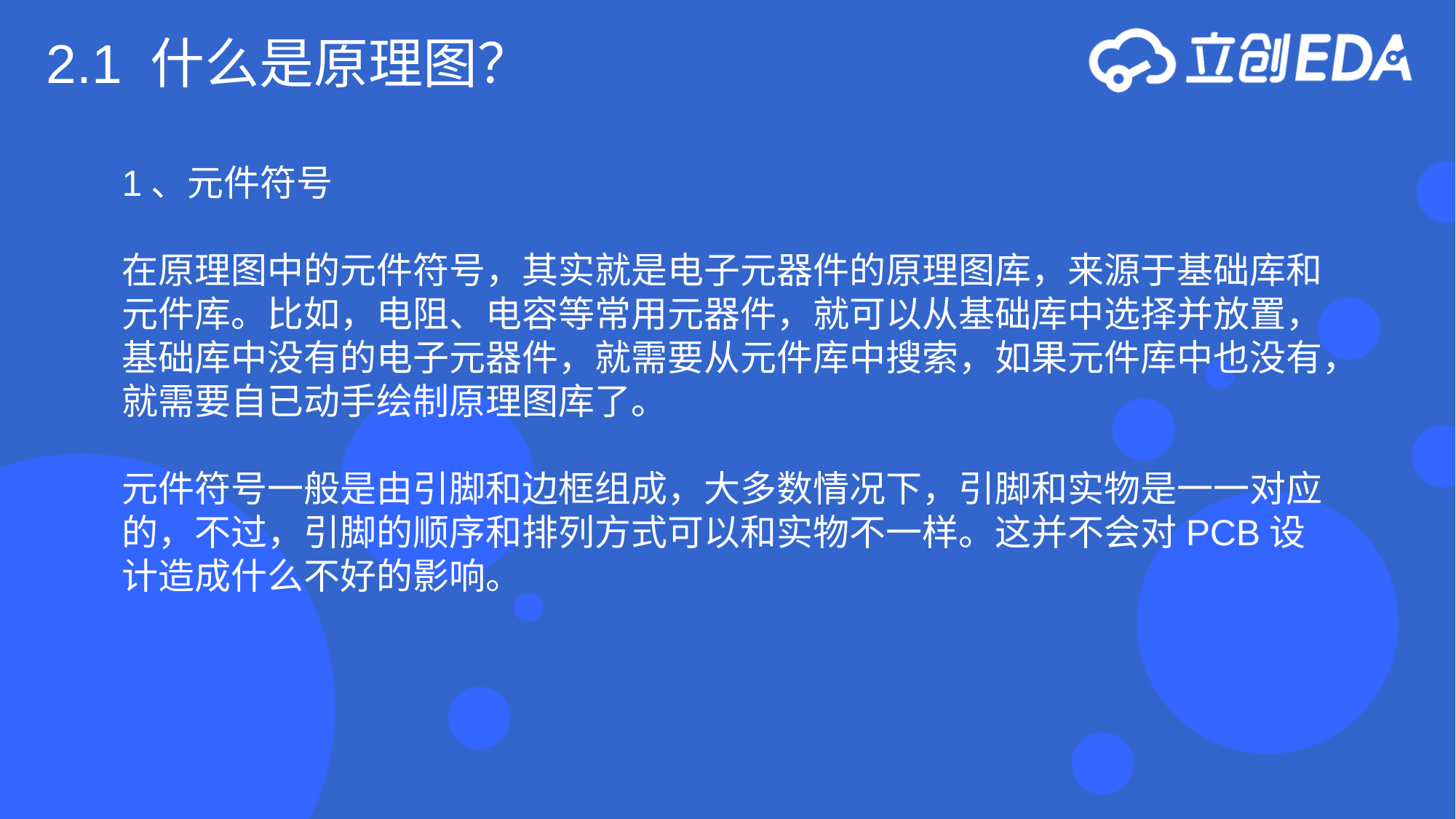

2.1 什么是原理图？
1、元件符号

在原理图中的元件符号，其实就是电子元器件的原理图库，来源于基础库和元件库。比如，电阻、电容等常用元器件，就可以从基础库中选择并放置，基础库中没有的电子元器件，就需要从元件库中搜索，如果元件库中也没有，就需要自已动手绘制原理图库了。

元件符号一般是由引脚和边框组成，大多数情况下，引脚和实物是一一对应的，不过，引脚的顺序和排列方式可以和实物不一样。这并不会对PCB设计造成什么不好的影响。